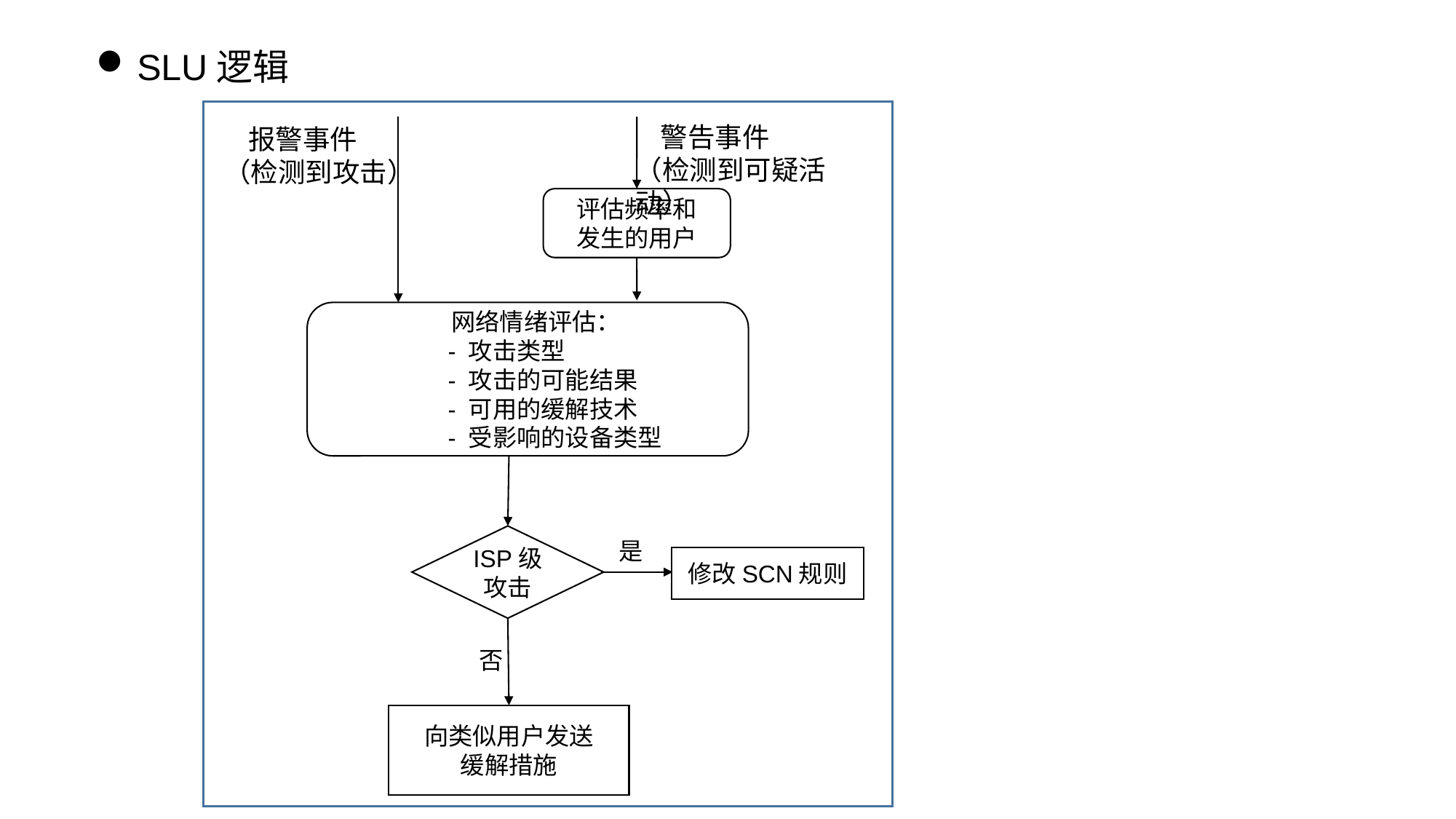

# SLU逻辑

   警告事件
（检测到可疑活动）
   报警事件
（检测到攻击）
评估频率和
发生的用户
	  网络情绪评估：
	  - 攻击类型
	  - 攻击的可能结果
	  - 可用的缓解技术
	  - 受影响的设备类型
ISP级攻击
是
修改SCN规则
否
向类似用户发送
缓解措施